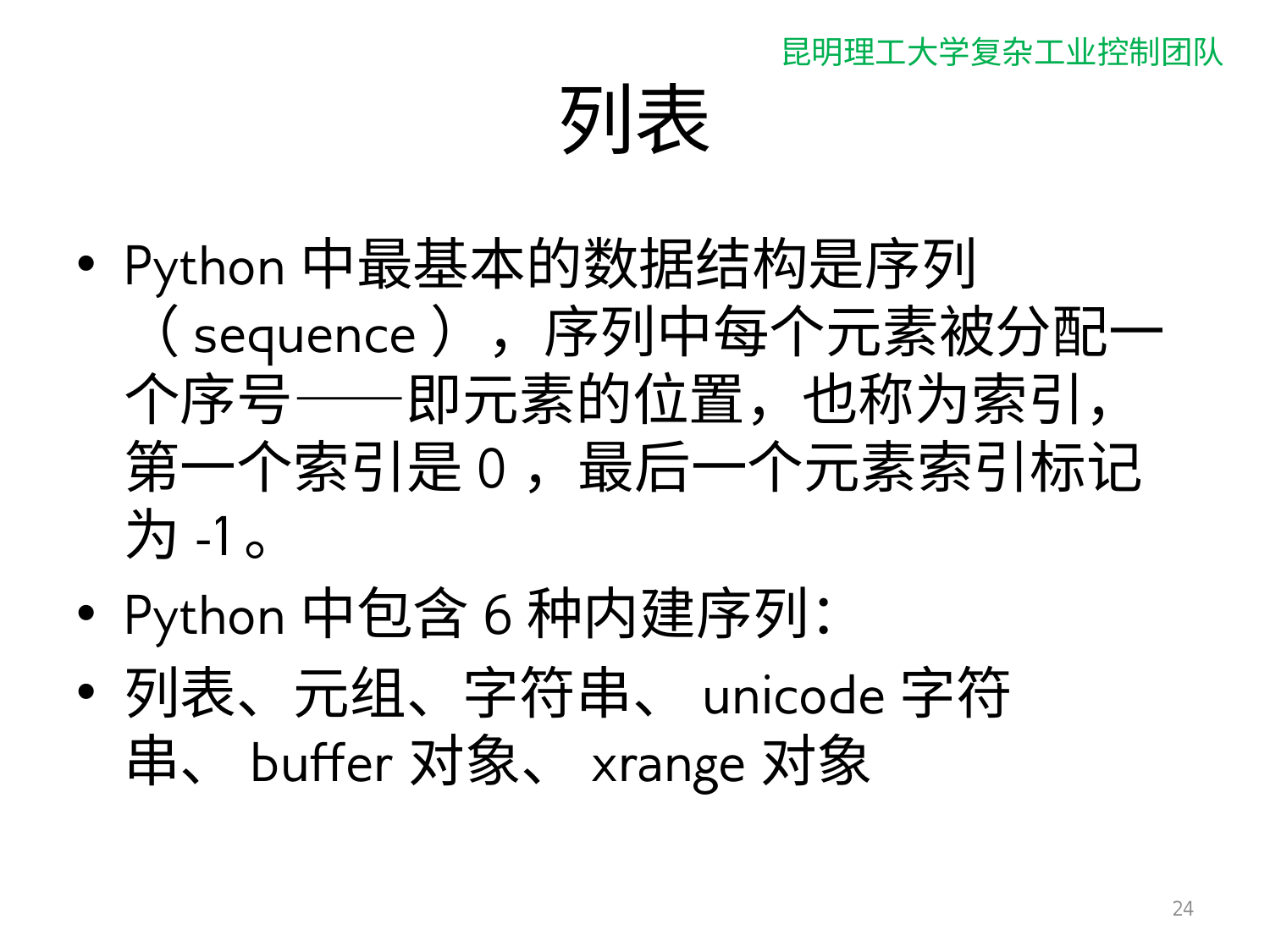

# 列表
Python中最基本的数据结构是序列（sequence），序列中每个元素被分配一个序号——即元素的位置，也称为索引，第一个索引是0，最后一个元素索引标记为-1。
Python中包含6种内建序列：
列表、元组、字符串、unicode字符串、buffer对象、xrange对象
24